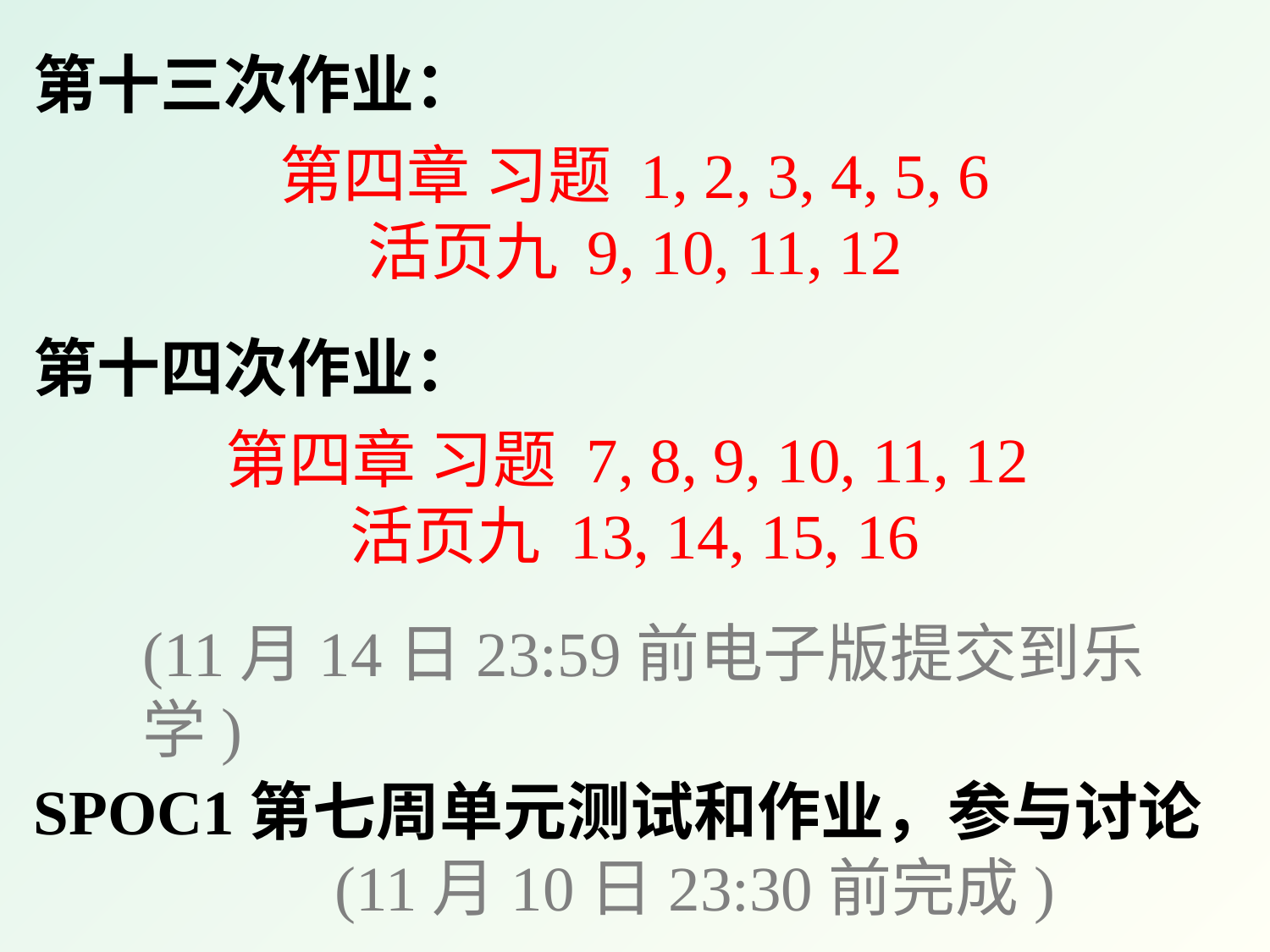

第十三次作业：
第四章 习题 1, 2, 3, 4, 5, 6
活页九 9, 10, 11, 12
第十四次作业：
第四章 习题 7, 8, 9, 10, 11, 12
活页九 13, 14, 15, 16
(11月14日23:59前电子版提交到乐学)
SPOC1第七周单元测试和作业，参与讨论
                   (11月10日23:30前完成)